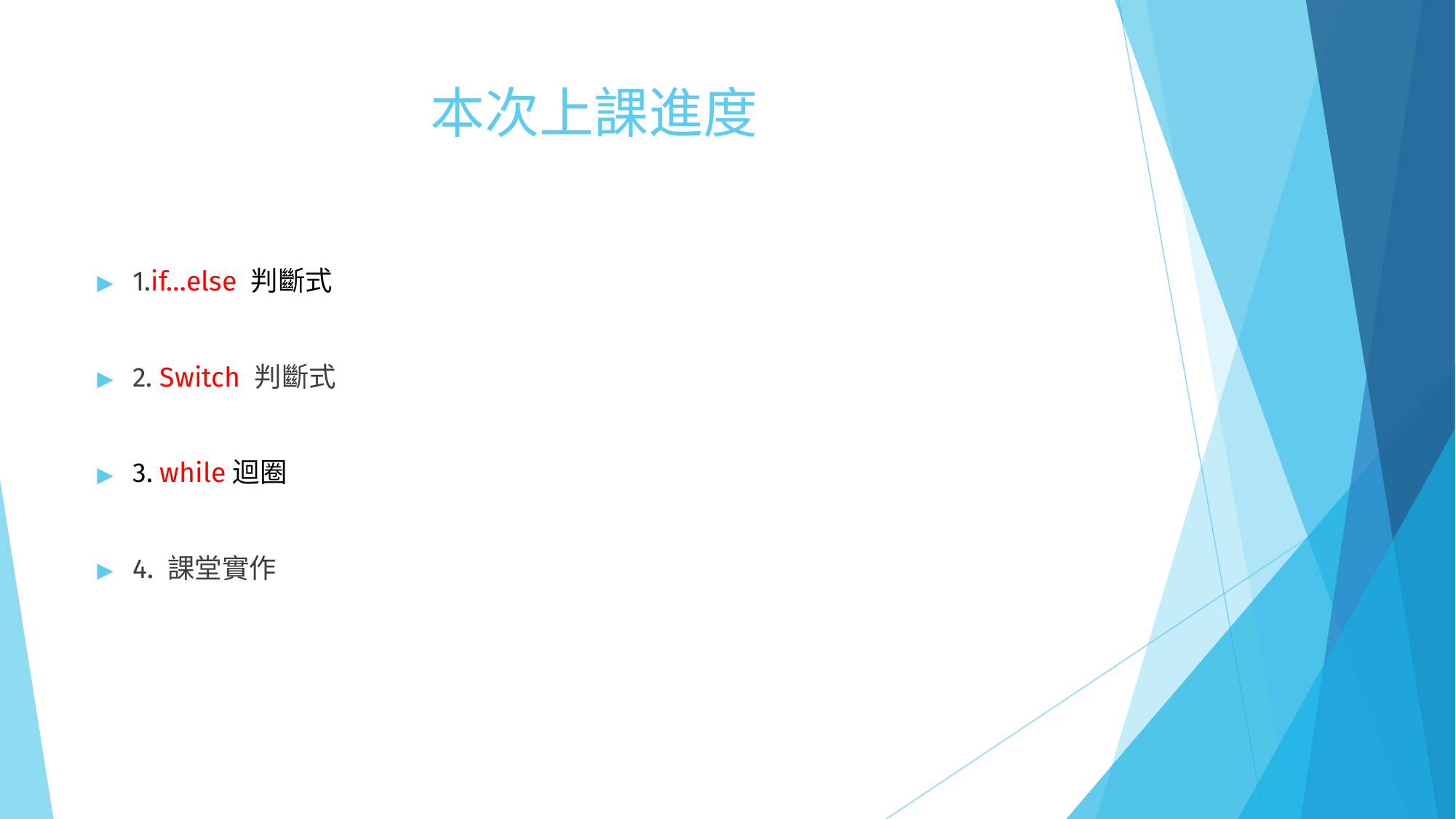

# 本次上課進度
1.if…else 判斷式

2. Switch 判斷式

3. while迴圈

4. 課堂實作